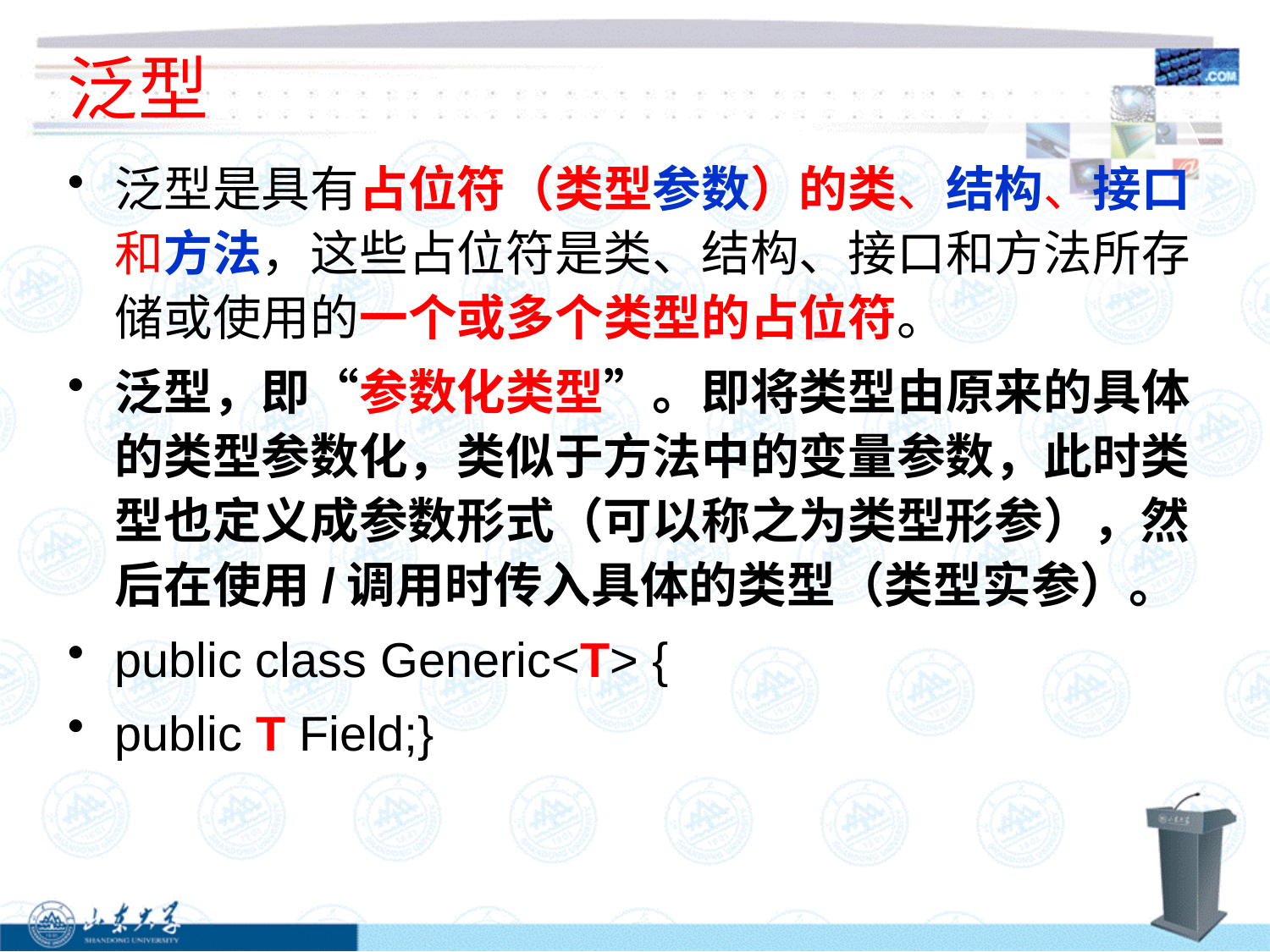

# 泛型
泛型是具有占位符（类型参数）的类、结构、接口和方法，这些占位符是类、结构、接口和方法所存储或使用的一个或多个类型的占位符。
泛型，即“参数化类型”。即将类型由原来的具体的类型参数化，类似于方法中的变量参数，此时类型也定义成参数形式（可以称之为类型形参），然后在使用/调用时传入具体的类型（类型实参）。
public class Generic<T> {
public T Field;}